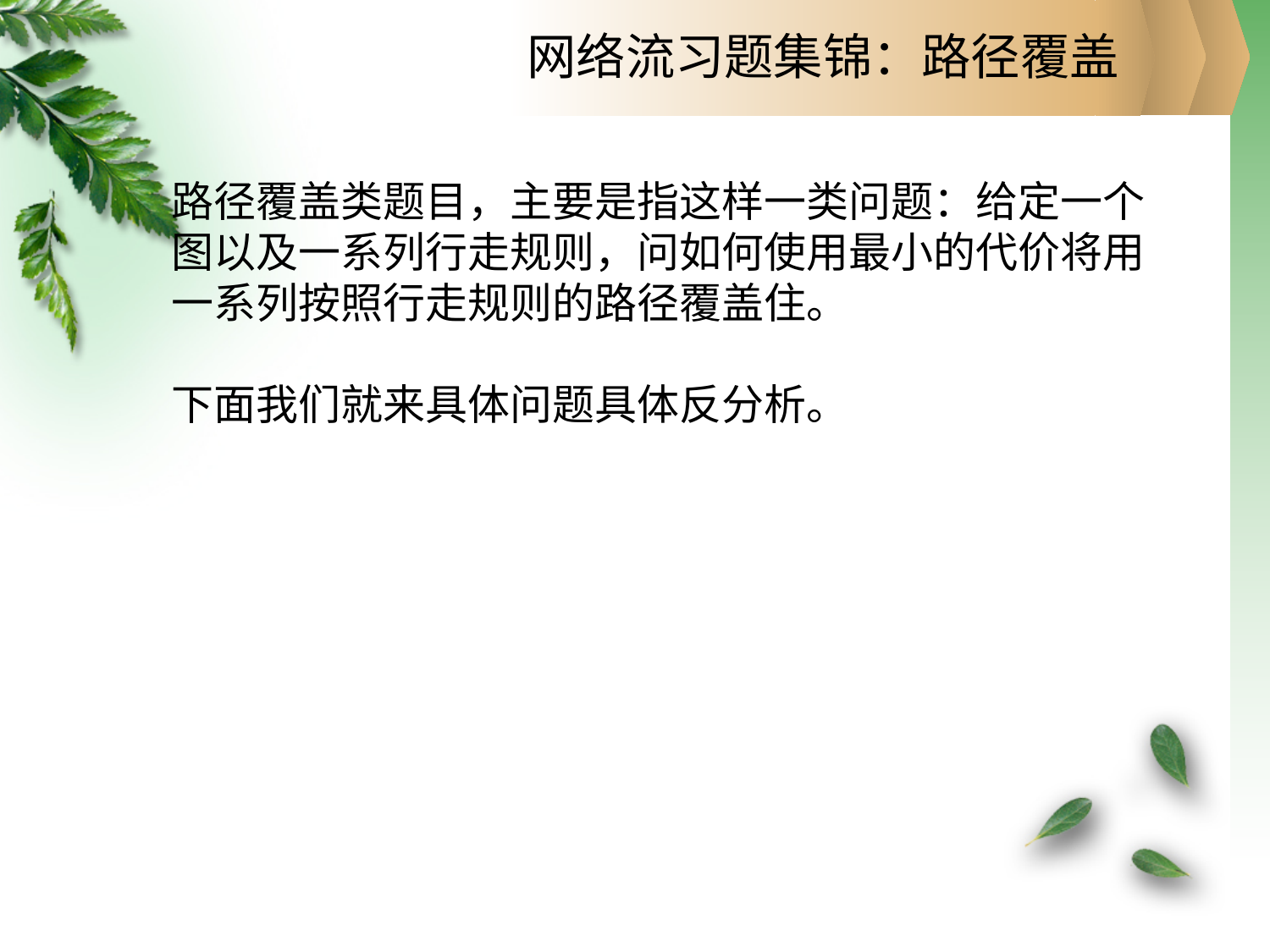

网络流习题集锦：路径覆盖
路径覆盖类题目，主要是指这样一类问题：给定一个图以及一系列行走规则，问如何使用最小的代价将用一系列按照行走规则的路径覆盖住。

下面我们就来具体问题具体反分析。